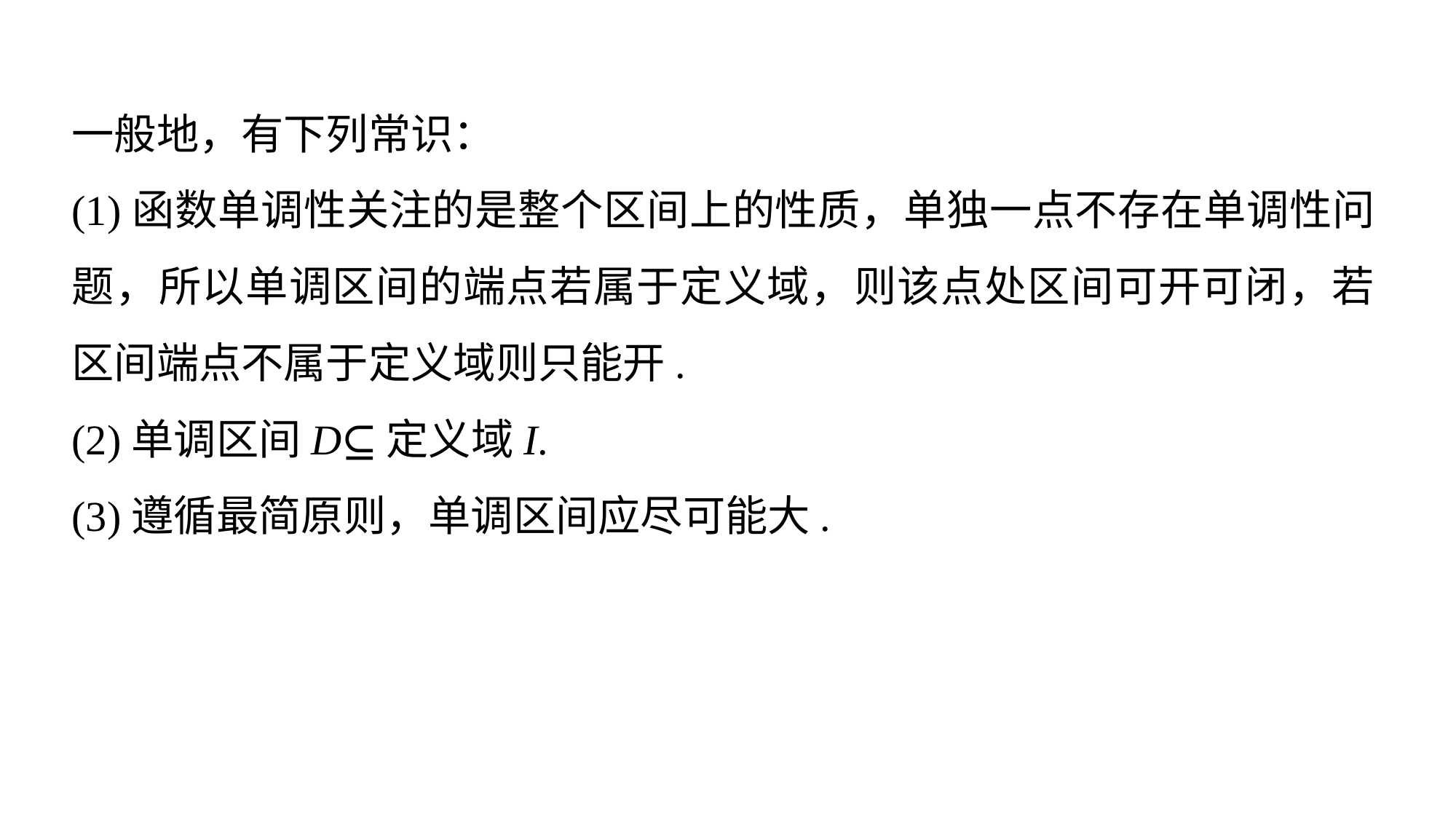

一般地，有下列常识：
(1)函数单调性关注的是整个区间上的性质，单独一点不存在单调性问题，所以单调区间的端点若属于定义域，则该点处区间可开可闭，若区间端点不属于定义域则只能开.
(2)单调区间D⊆定义域I.
(3)遵循最简原则，单调区间应尽可能大.